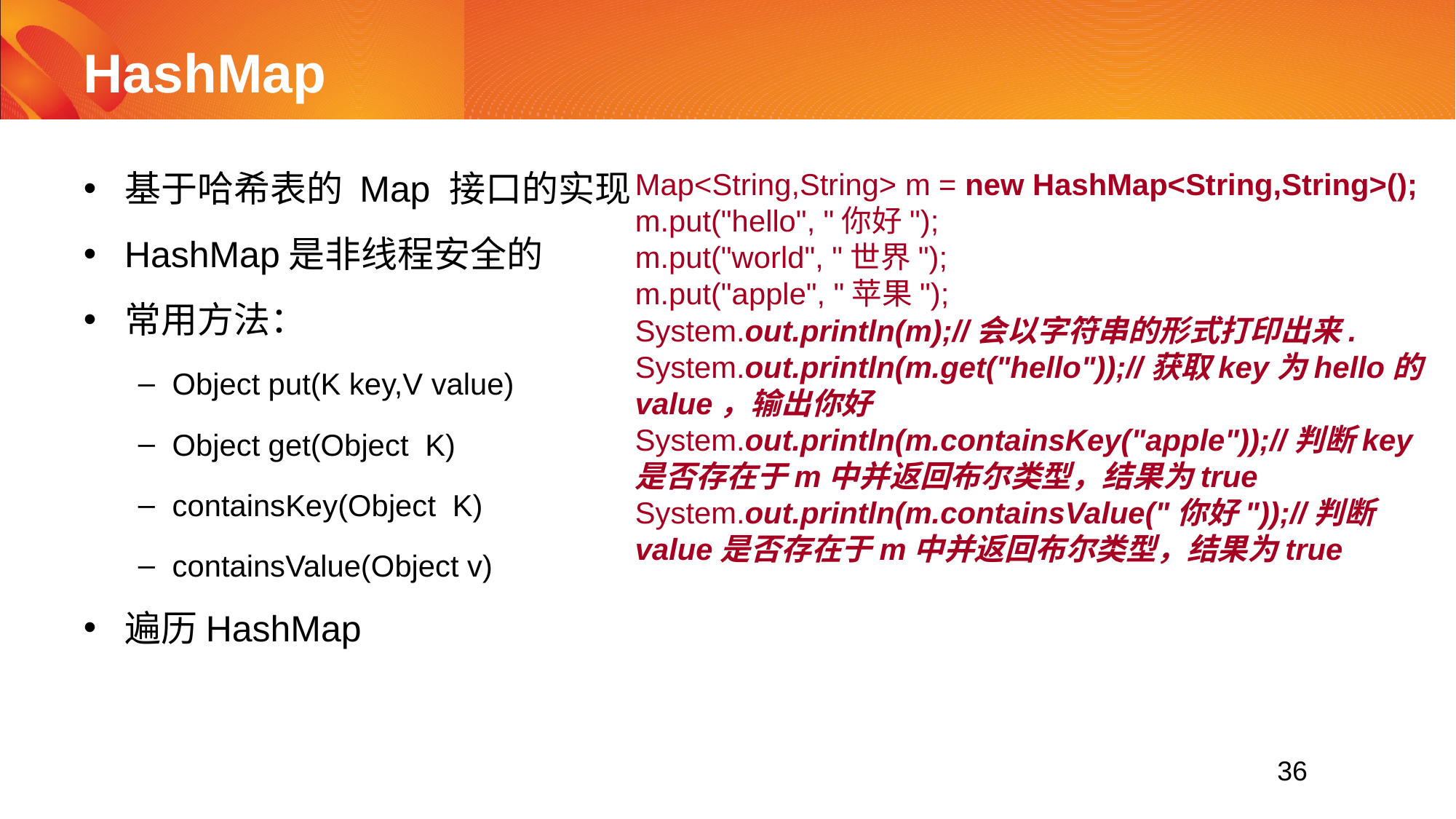

# HashMap
基于哈希表的 Map 接口的实现
HashMap是非线程安全的
常用方法：
Object put(K key,V value)
Object get(Object  K)
containsKey(Object  K)
containsValue(Object v)
遍历HashMap
Map<String,String> m = new HashMap<String,String>();
m.put("hello", "你好");
m.put("world", "世界");
m.put("apple", "苹果");
System.out.println(m);//会以字符串的形式打印出来.
System.out.println(m.get("hello"));//获取key为hello的value，输出你好
System.out.println(m.containsKey("apple"));//判断key是否存在于m中并返回布尔类型，结果为true
System.out.println(m.containsValue("你好"));//判断value是否存在于m中并返回布尔类型，结果为true